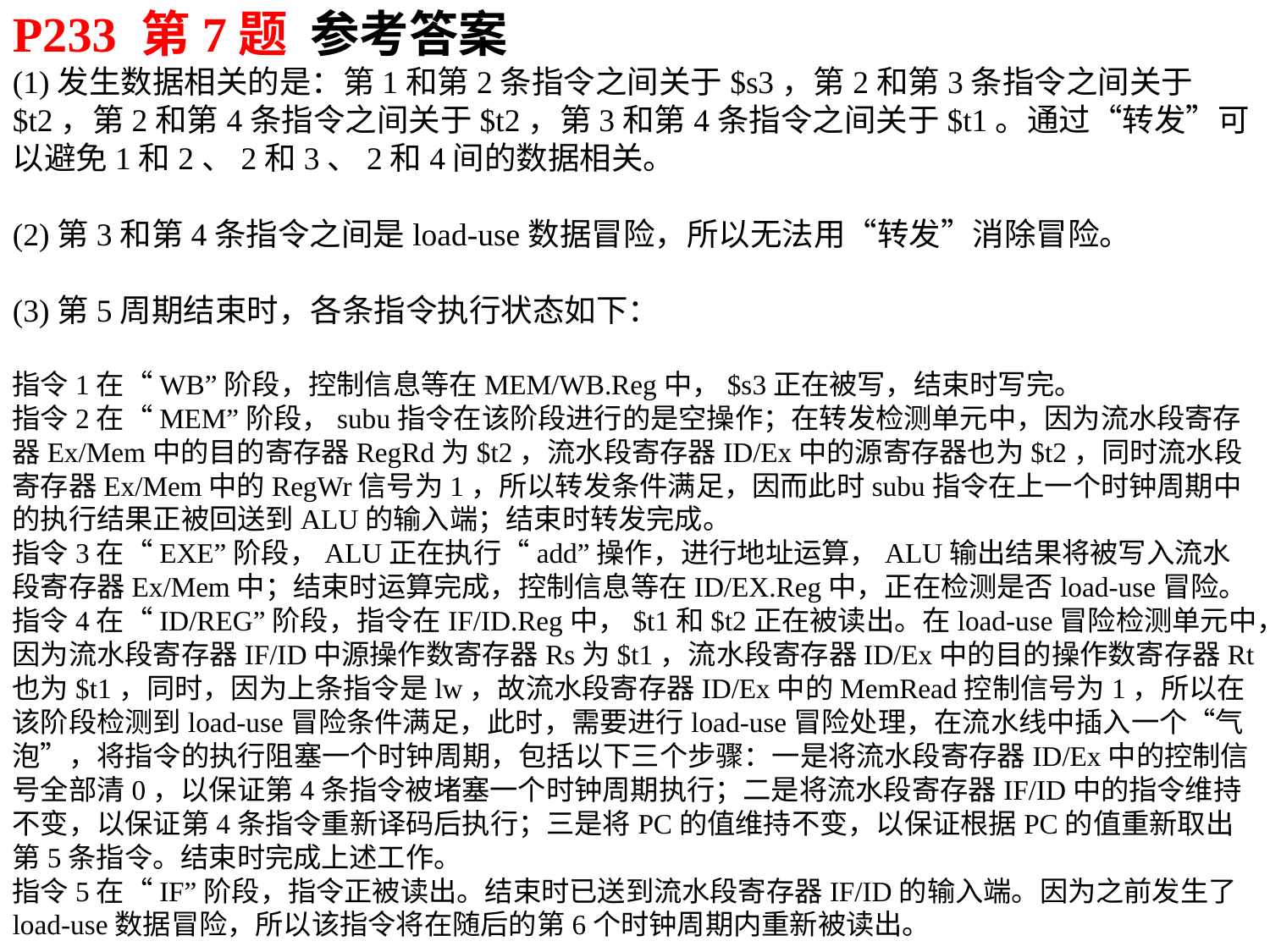

P233 第7题  参考答案
(1)发生数据相关的是：第1和第2条指令之间关于$s3，第2和第3条指令之间关于$t2，第2和第4条指令之间关于$t2，第3和第4条指令之间关于$t1。通过“转发”可以避免1和2、2和3、2和4间的数据相关。

(2)第3和第4条指令之间是load-use数据冒险，所以无法用“转发”消除冒险。

(3)第5周期结束时，各条指令执行状态如下：

指令1在“WB”阶段，控制信息等在MEM/WB.Reg中，$s3正在被写，结束时写完。
指令2在“MEM”阶段，subu指令在该阶段进行的是空操作；在转发检测单元中，因为流水段寄存器Ex/Mem中的目的寄存器RegRd为$t2，流水段寄存器ID/Ex中的源寄存器也为$t2，同时流水段寄存器Ex/Mem中的RegWr信号为1，所以转发条件满足，因而此时subu指令在上一个时钟周期中的执行结果正被回送到ALU的输入端；结束时转发完成。
指令3在“EXE”阶段，ALU正在执行“add”操作，进行地址运算，ALU输出结果将被写入流水段寄存器Ex/Mem中；结束时运算完成，控制信息等在ID/EX.Reg中，正在检测是否load-use冒险。
指令4在“ID/REG”阶段，指令在IF/ID.Reg中，$t1和$t2正在被读出。在load-use冒险检测单元中，因为流水段寄存器IF/ID中源操作数寄存器Rs为$t1，流水段寄存器ID/Ex中的目的操作数寄存器Rt也为$t1，同时，因为上条指令是lw，故流水段寄存器ID/Ex中的MemRead控制信号为1，所以在该阶段检测到load-use冒险条件满足，此时，需要进行load-use冒险处理，在流水线中插入一个“气泡”，将指令的执行阻塞一个时钟周期，包括以下三个步骤：一是将流水段寄存器ID/Ex中的控制信号全部清0，以保证第4条指令被堵塞一个时钟周期执行；二是将流水段寄存器IF/ID中的指令维持不变，以保证第4条指令重新译码后执行；三是将PC的值维持不变，以保证根据PC的值重新取出第5条指令。结束时完成上述工作。
指令5在“IF”阶段，指令正被读出。结束时已送到流水段寄存器IF/ID的输入端。因为之前发生了load-use数据冒险，所以该指令将在随后的第6个时钟周期内重新被读出。